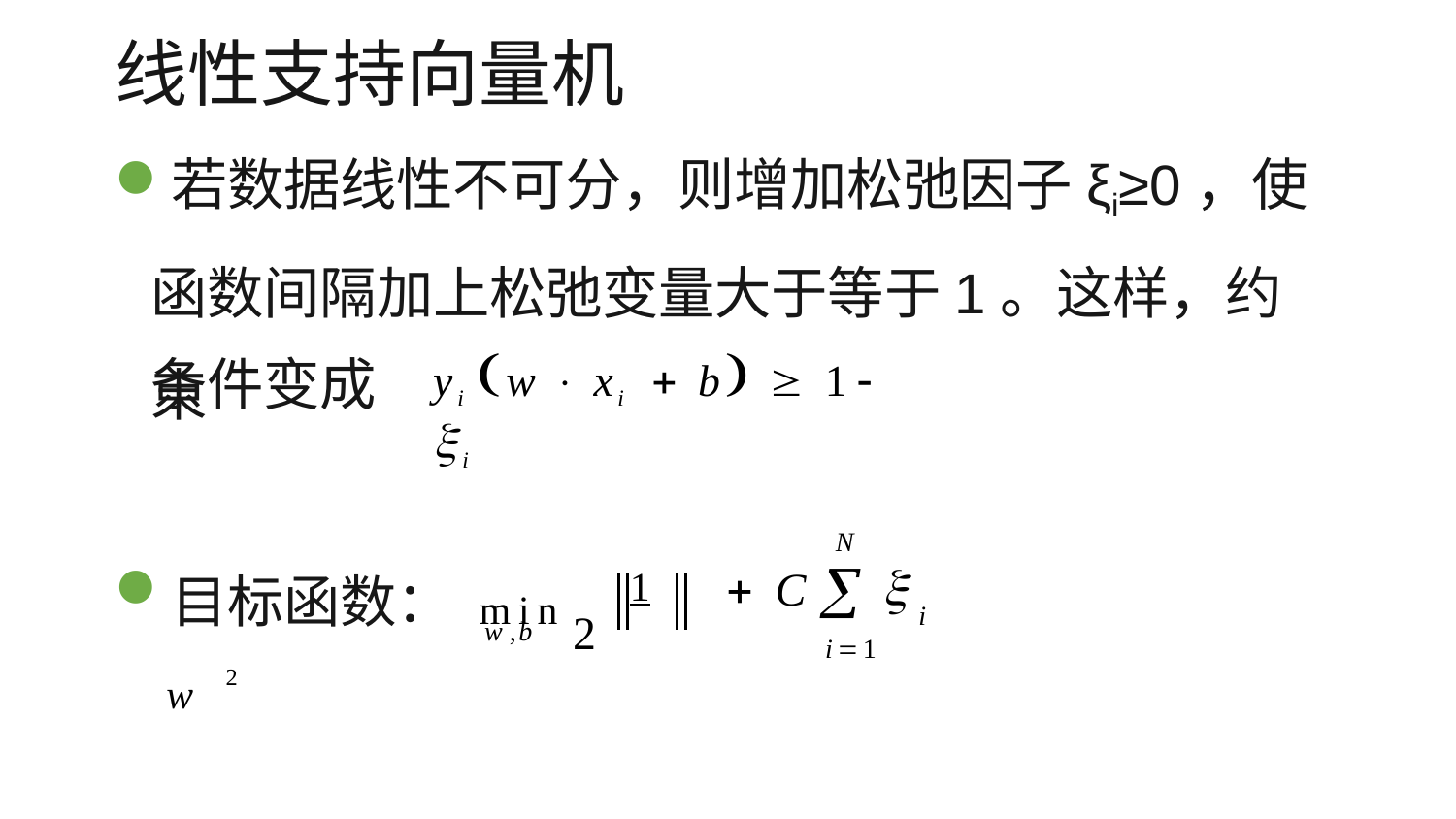

# 线性支持向量机
若数据线性不可分，则增加松弛因子ξi≥0，使 函数间隔加上松弛变量大于等于1。这样，约束
yi (w ⋅ xi + b) ≥ 1− ξi
条件变成
N
+ C∑ξ
i=1
目标函数： min	1	w 2

i
2
w,b